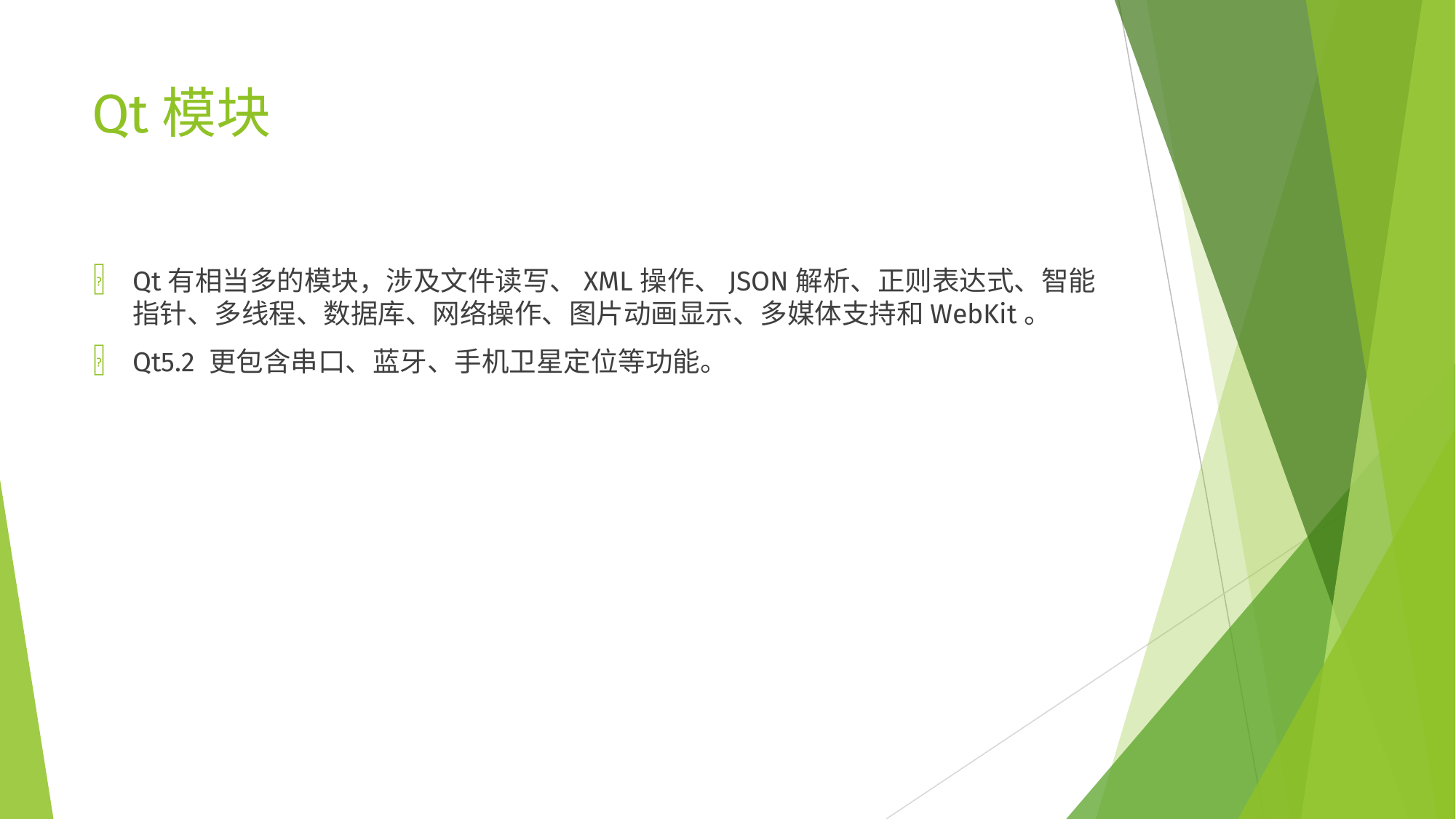

# Qt模块
Qt有相当多的模块，涉及文件读写、XML操作、JSON解析、正则表达式、智能指针、多线程、数据库、网络操作、图片动画显示、多媒体支持和WebKit。
Qt5.2 更包含串口、蓝牙、手机卫星定位等功能。